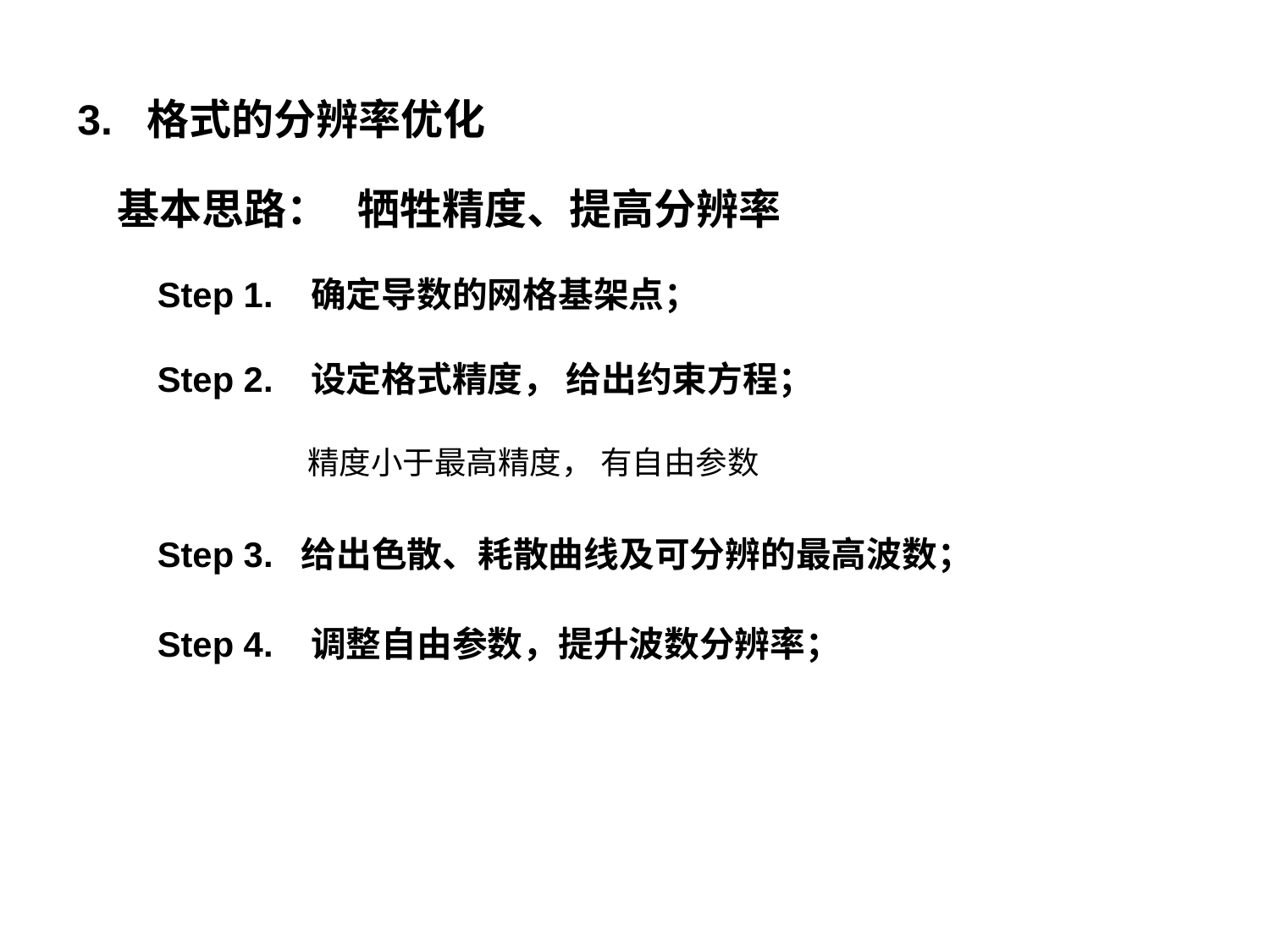

3.  格式的分辨率优化
基本思路：   牺牲精度、提高分辨率
Step 1.   确定导数的网格基架点；

Step 2.   设定格式精度， 给出约束方程；
精度小于最高精度， 有自由参数
Step 3.  给出色散、耗散曲线及可分辨的最高波数；
Step 4.   调整自由参数，提升波数分辨率；